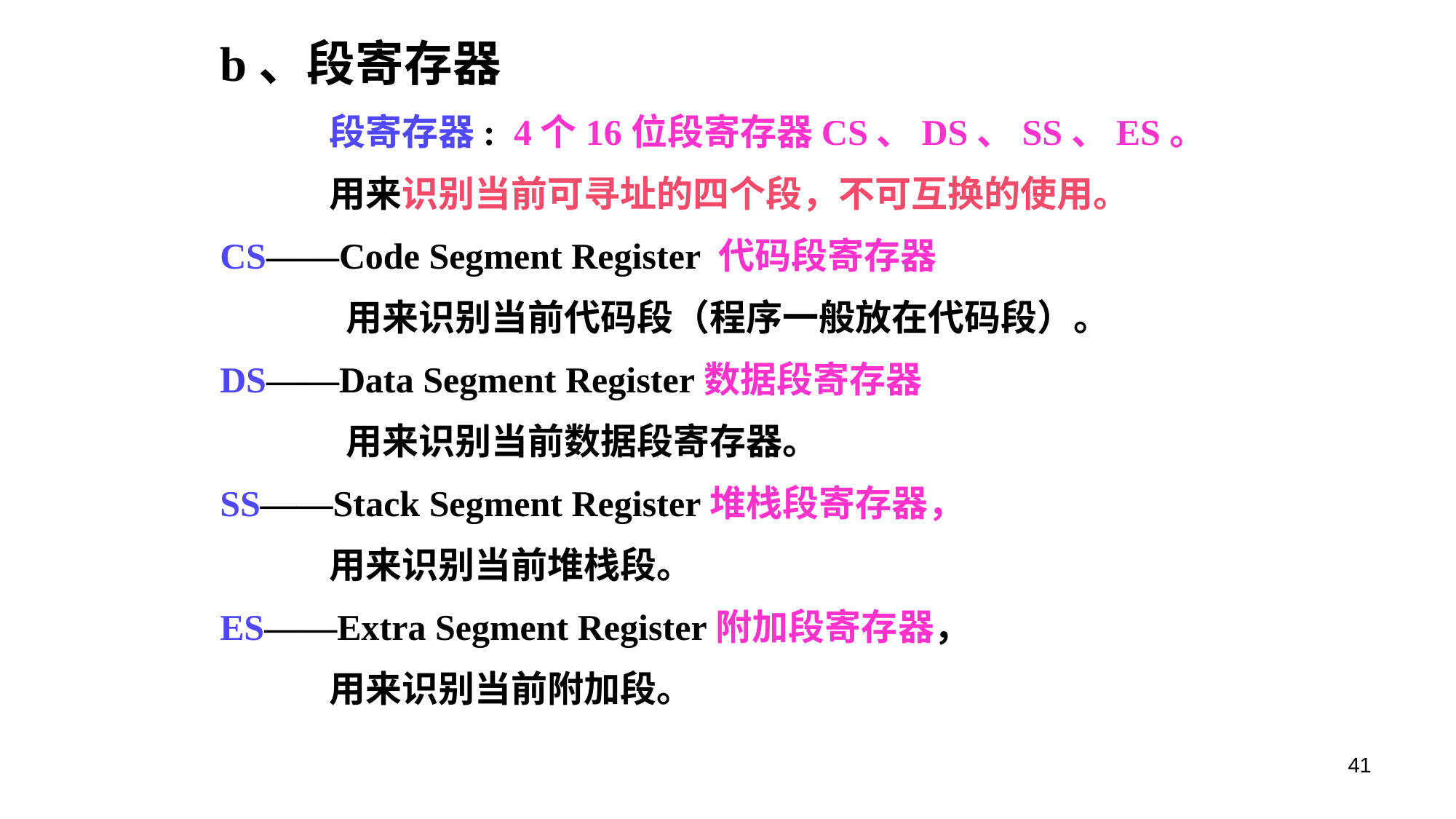

b、段寄存器
	段寄存器:  4个16位段寄存器CS、DS、SS、ES。
	用来识别当前可寻址的四个段，不可互换的使用。
CS——Code Segment Register 代码段寄存器
	 用来识别当前代码段（程序一般放在代码段）。
DS——Data Segment Register数据段寄存器
 	 用来识别当前数据段寄存器。
SS——Stack Segment Register堆栈段寄存器，
 	用来识别当前堆栈段。
ES——Extra Segment Register附加段寄存器，
 	用来识别当前附加段。

41